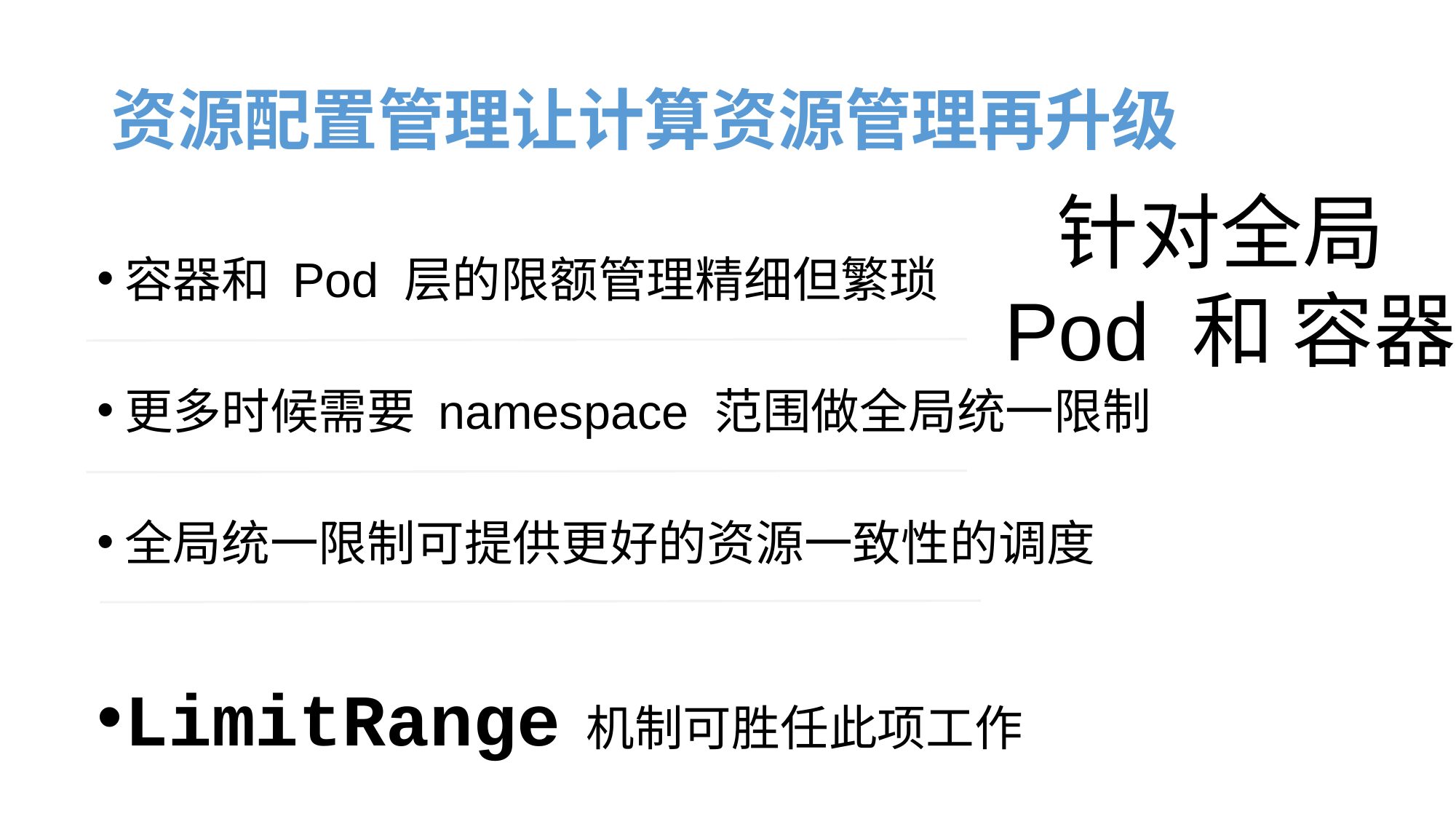

# 资源配置管理让计算资源管理再升级
针对全局
Pod 和 容器
容器和 Pod 层的限额管理精细但繁琐
更多时候需要 namespace 范围做全局统一限制
全局统一限制可提供更好的资源一致性的调度
LimitRange 机制可胜任此项工作